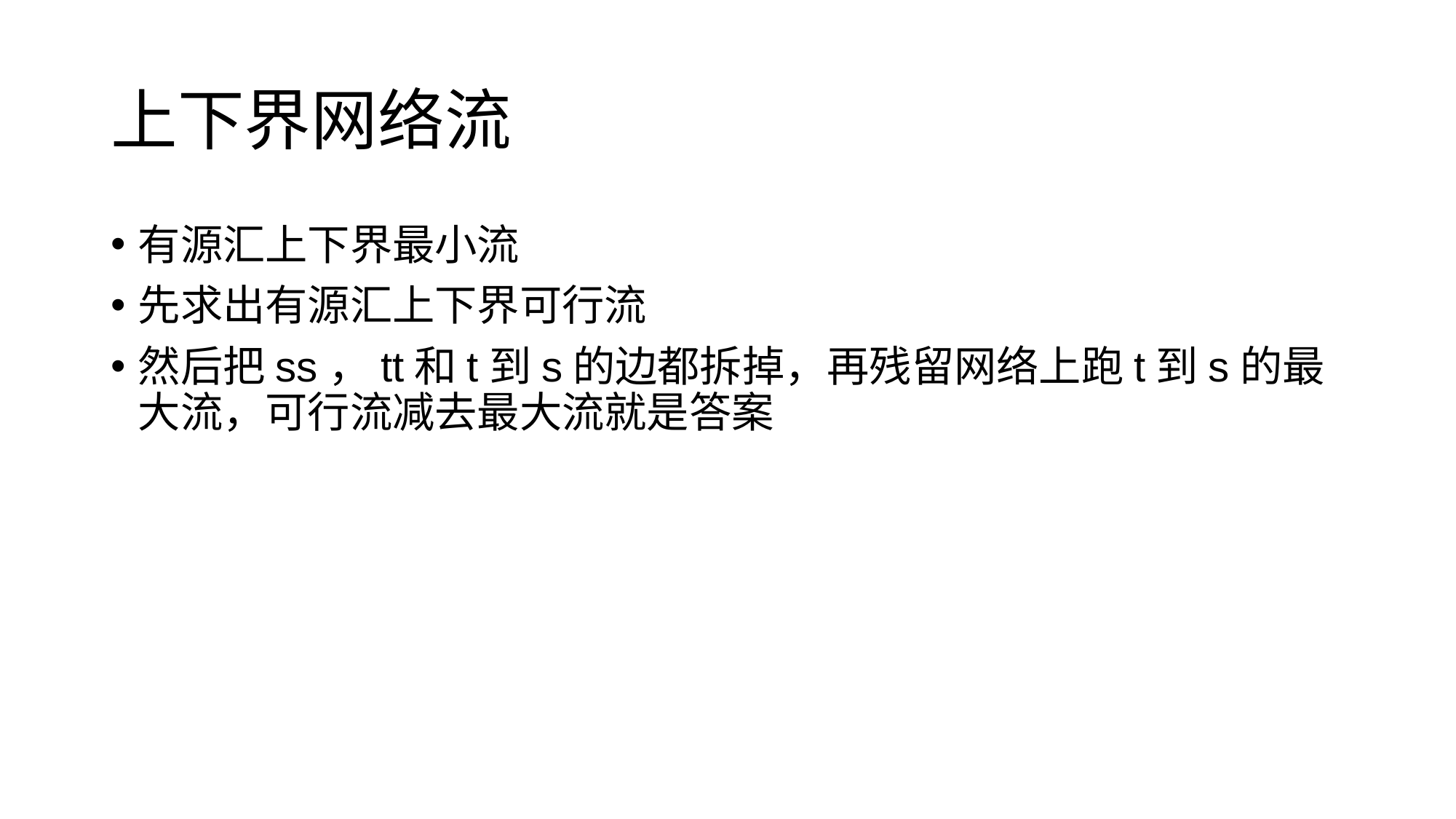

# 上下界网络流
有源汇上下界最小流
先求出有源汇上下界可行流
然后把ss，tt和t到s的边都拆掉，再残留网络上跑t到s的最大流，可行流减去最大流就是答案